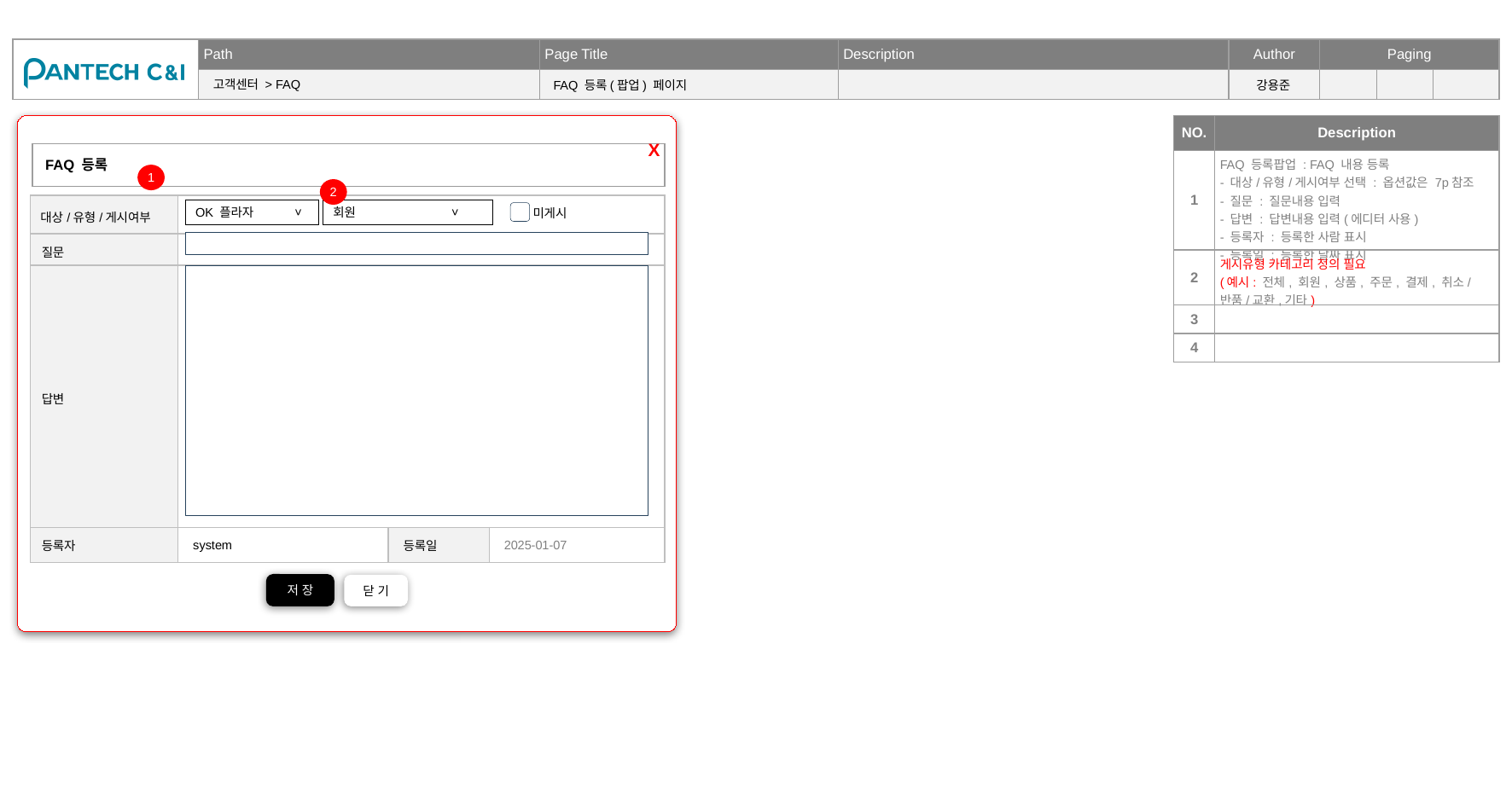

고객센터 > FAQ
FAQ 등록(팝업) 페이지
강용준

| NO. | Description |
| --- | --- |
| 1 | FAQ 등록팝업 : FAQ 내용 등록 - 대상/유형/게시여부 선택 : 옵션값은 7p참조 - 질문 : 질문내용 입력 - 답변 : 답변내용 입력(에디터 사용) - 등록자 : 등록한 사람 표시 - 등록일 : 등록한 날짜 표시 |
| 2 | 게시유형 카테고리 정의 필요 (예시: 전체, 회원, 상품, 주문, 결제, 취소/반품/교환,기타) |
| 3 |  |
| 4 |  |
| X |
| --- |
| FAQ 등록 |
| --- |
1
2
| 대상/유형/게시여부 |  |  |  |
| --- | --- | --- | --- |
| 질문 |  |  |  |
| 답변 |  |  |  |
| 등록자 | system | 등록일 | 2025-01-07 |
| OK 플라자 ˅ |
| --- |
| 회원 ˅ |
| --- |
| 미게시 |
| --- |

저 장
닫 기